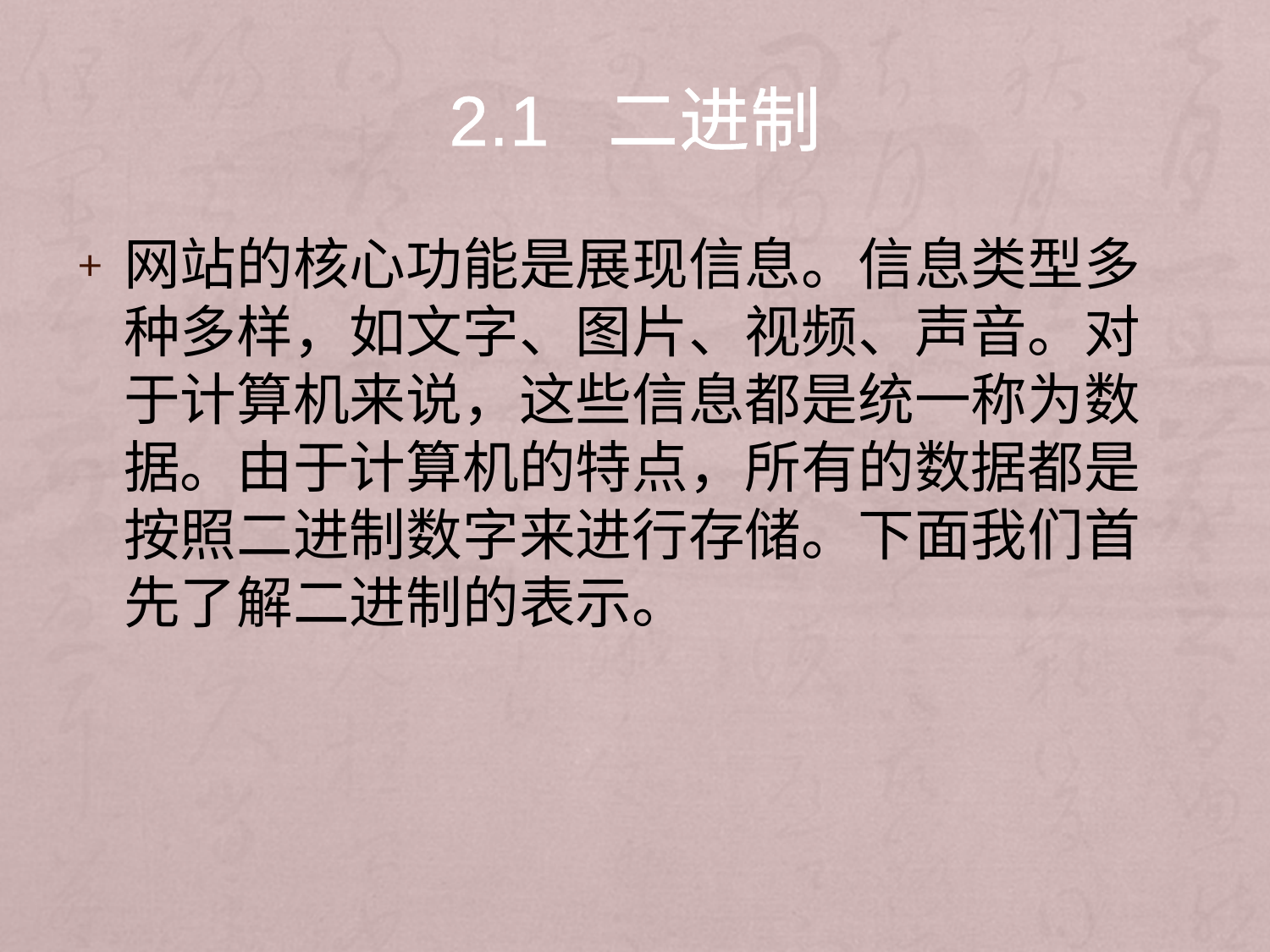

# 2.1  二进制
网站的核心功能是展现信息。信息类型多种多样，如文字、图片、视频、声音。对于计算机来说，这些信息都是统一称为数据。由于计算机的特点，所有的数据都是按照二进制数字来进行存储。下面我们首先了解二进制的表示。